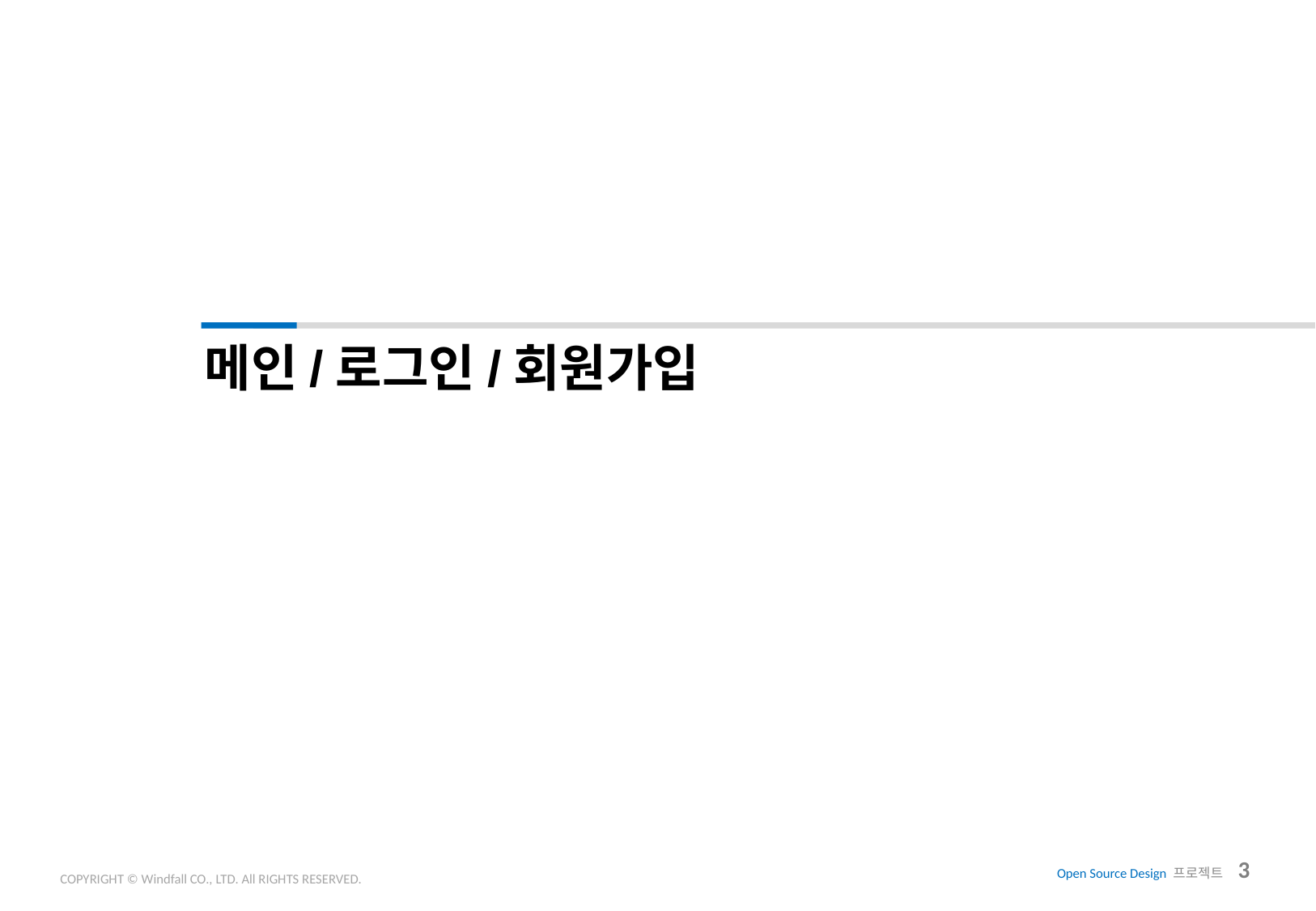

# 메인/로그인/회원가입
Open Source Design 프로젝트   3